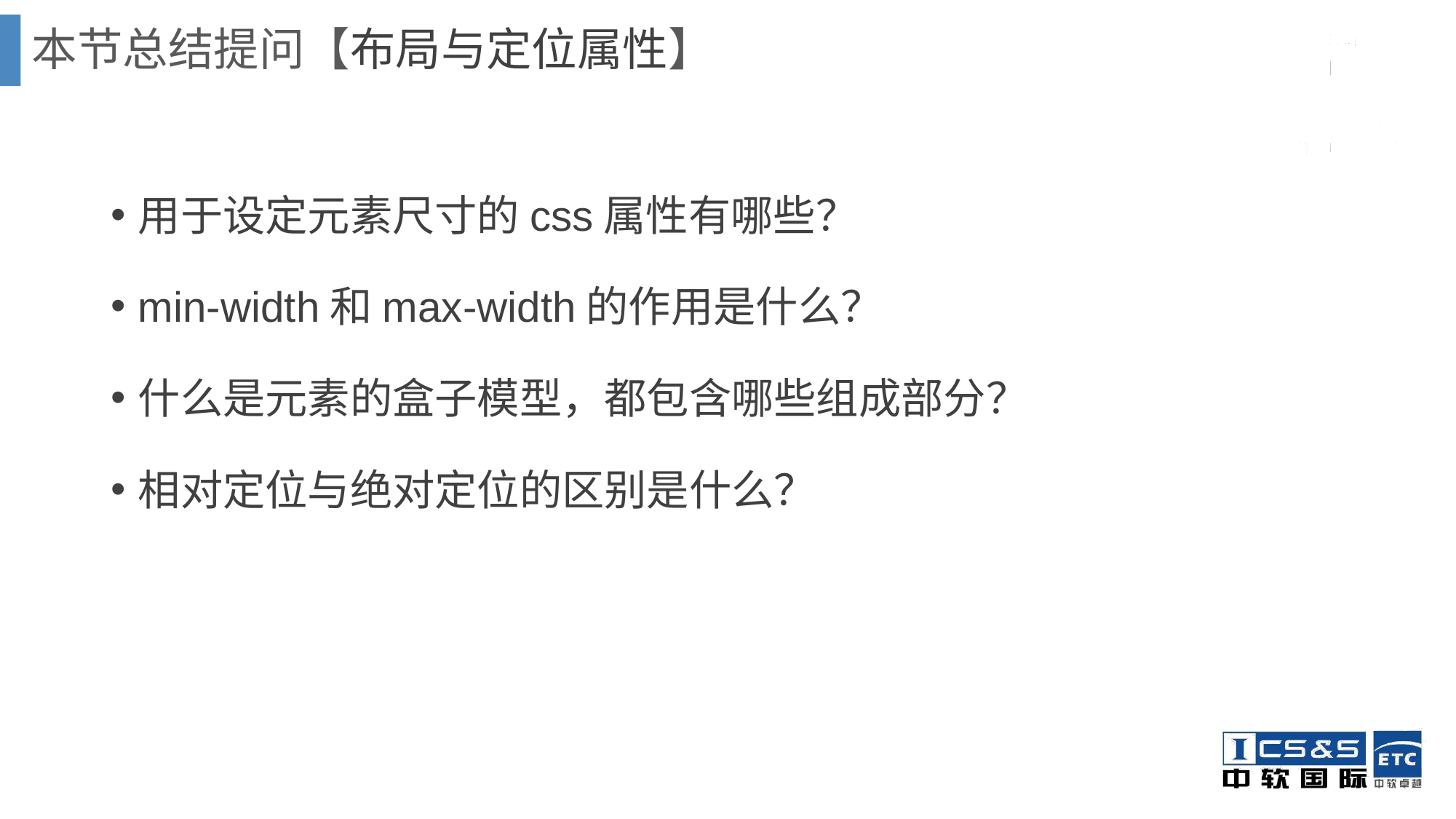

# 本节总结提问【布局与定位属性】
用于设定元素尺寸的css属性有哪些？
min-width和max-width的作用是什么？
什么是元素的盒子模型，都包含哪些组成部分？
相对定位与绝对定位的区别是什么？